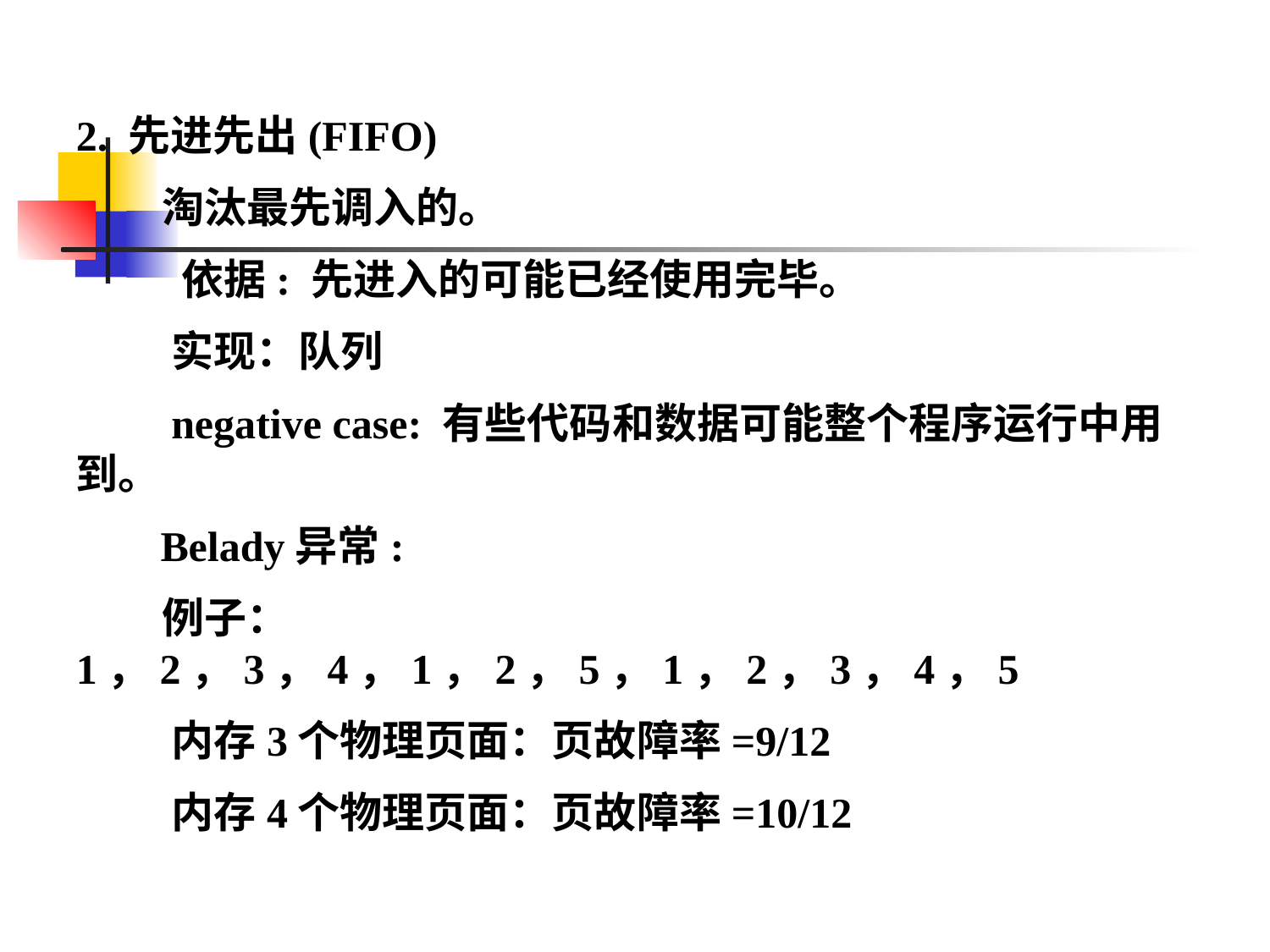

2. 先进先出(FIFO)
        淘汰最先调入的。
          依据: 先进入的可能已经使用完毕。
         实现：队列
         negative case: 有些代码和数据可能整个程序运行中用到。
        Belady异常:
        例子：1，2，3，4，1，2，5，1，2，3，4，5
         内存3个物理页面：页故障率=9/12
         内存4个物理页面：页故障率=10/12